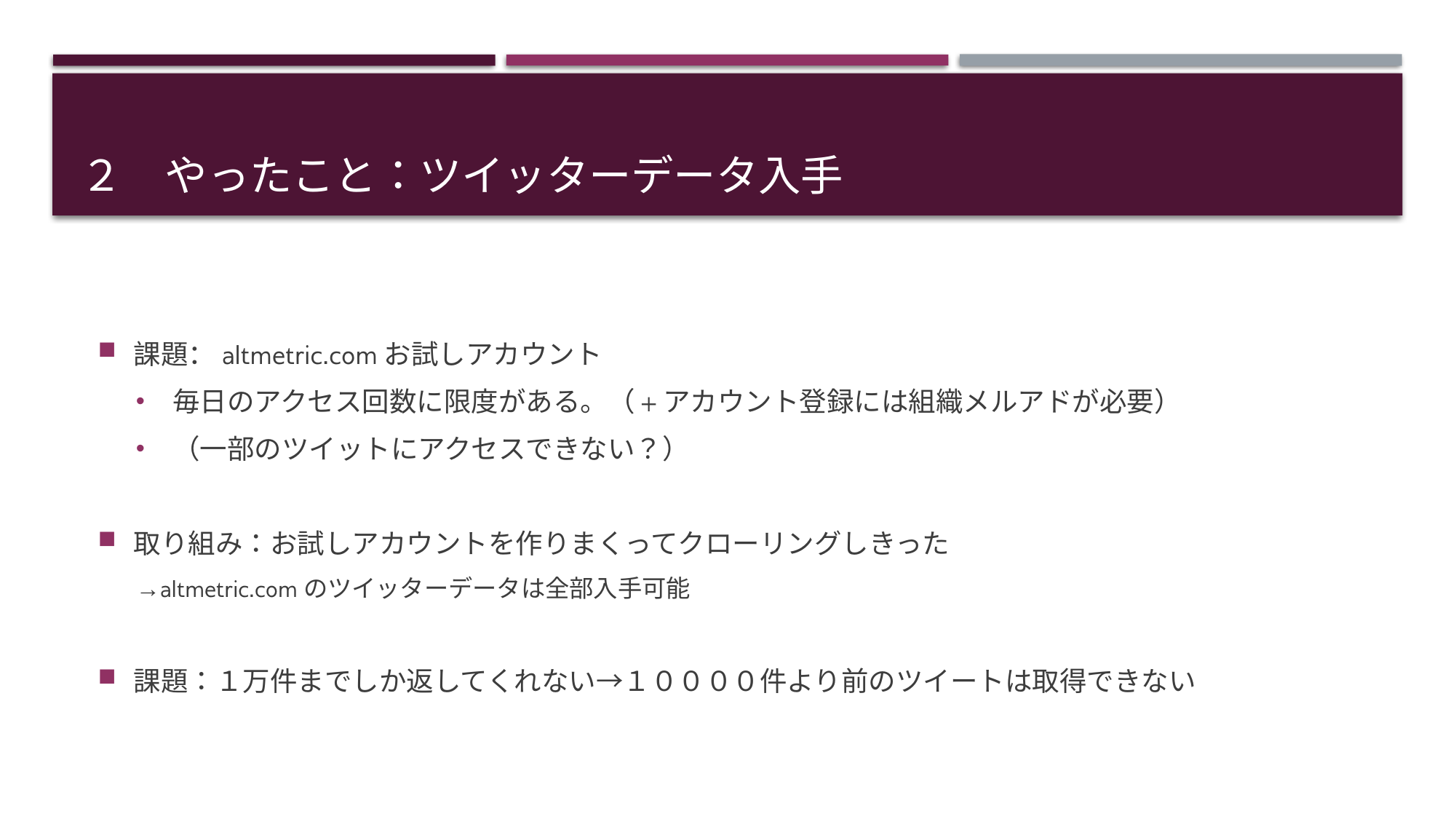

# ２　やったこと：ツイッターデータ入手
課題：altmetric.comお試しアカウント
毎日のアクセス回数に限度がある。（+アカウント登録には組織メルアドが必要）
（一部のツイットにアクセスできない？）

取り組み：お試しアカウントを作りまくってクローリングしきった
→altmetric.comのツイッターデータは全部入手可能

課題：１万件までしか返してくれない→１００００件より前のツイートは取得できない